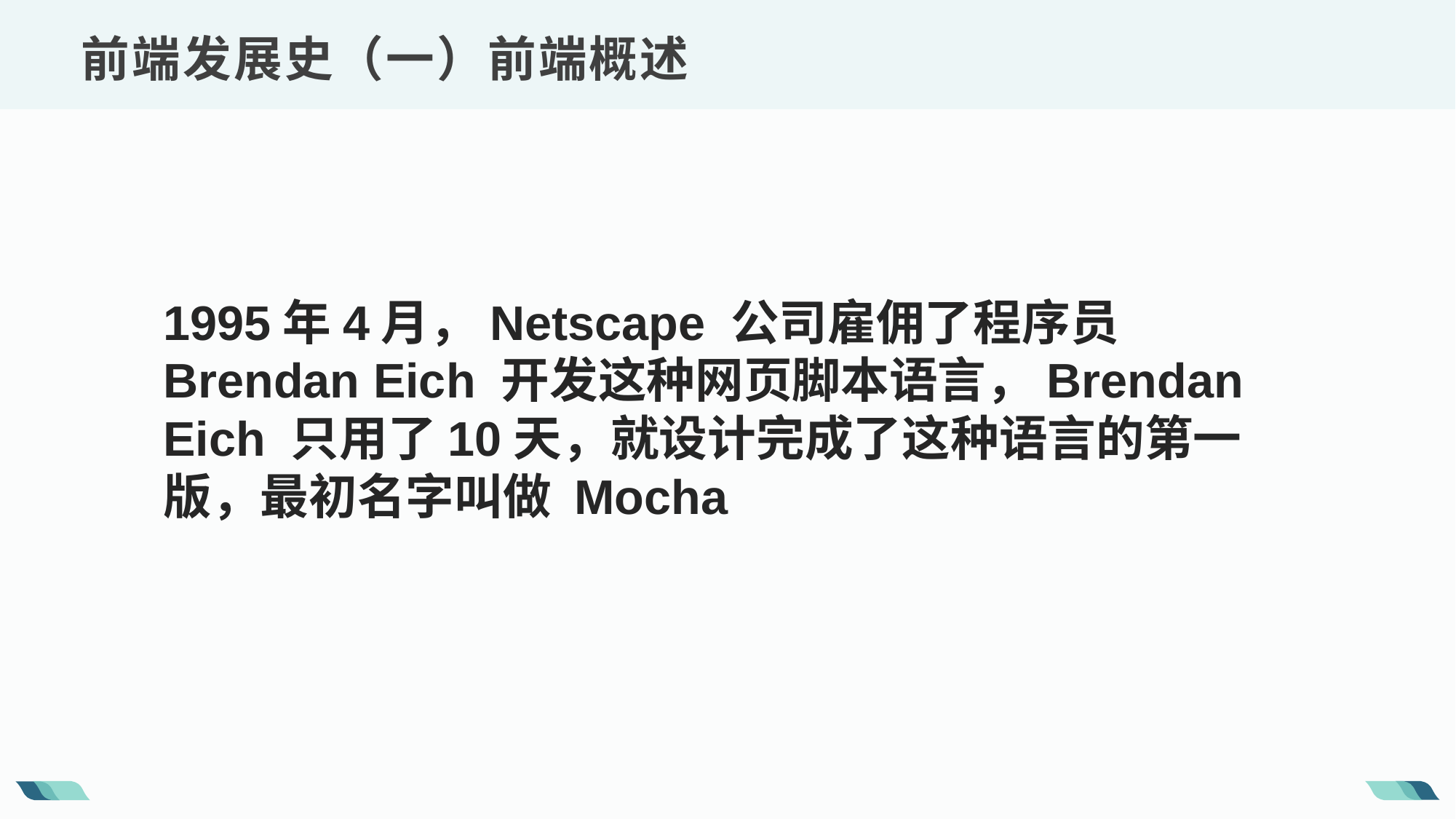

前端发展史（一）前端概述
1995年4月，Netscape 公司雇佣了程序员 Brendan Eich 开发这种网页脚本语言，Brendan Eich 只用了10天，就设计完成了这种语言的第一版，最初名字叫做 Mocha